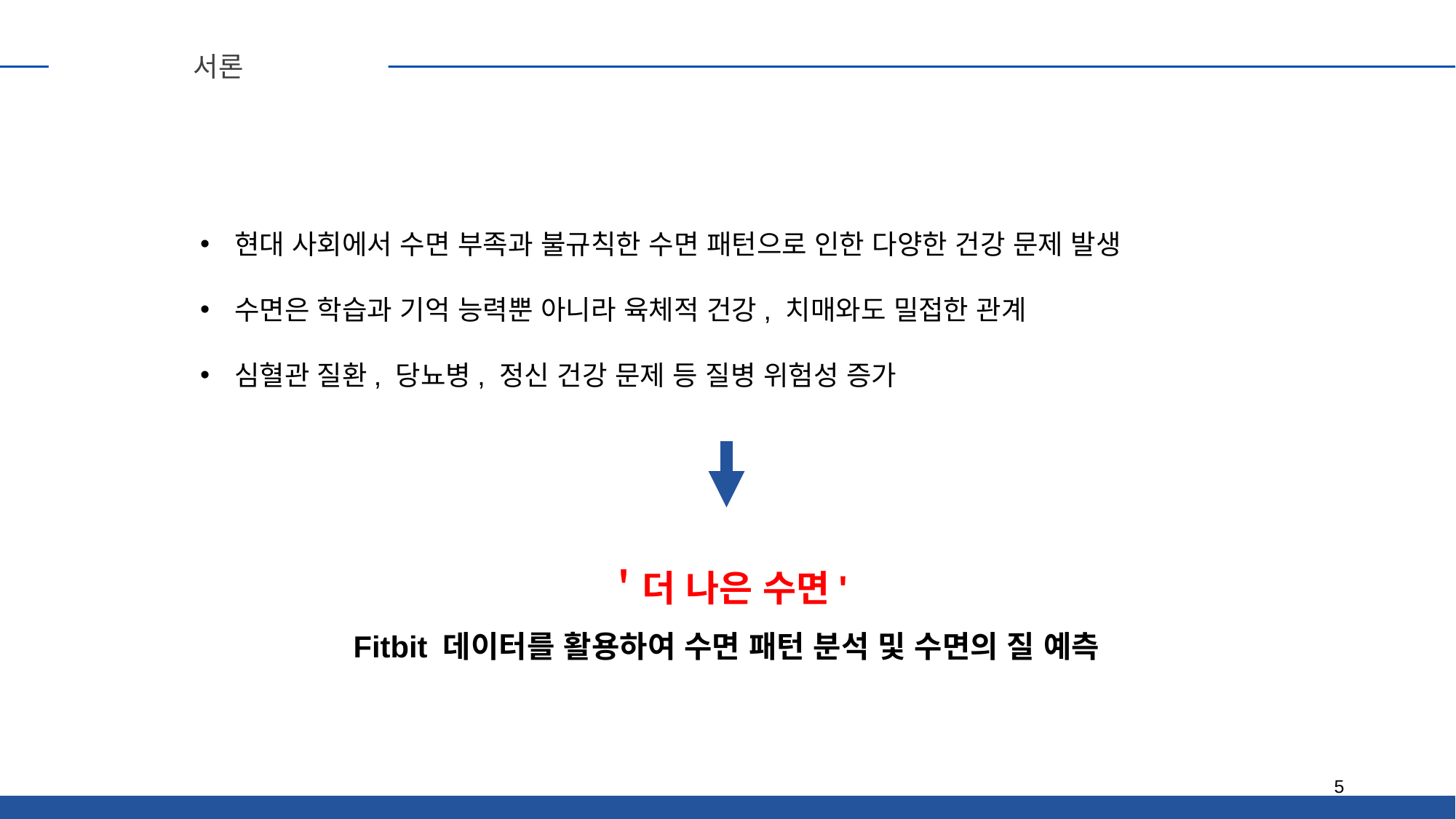

서론
현대 사회에서 수면 부족과 불규칙한 수면 패턴으로 인한 다양한 건강 문제 발생
수면은 학습과 기억 능력뿐 아니라 육체적 건강, 치매와도 밀접한 관계
심혈관 질환, 당뇨병, 정신 건강 문제 등 질병 위험성 증가

＇더 나은 수면'
Fitbit 데이터를 활용하여 수면 패턴 분석 및 수면의 질 예측
5